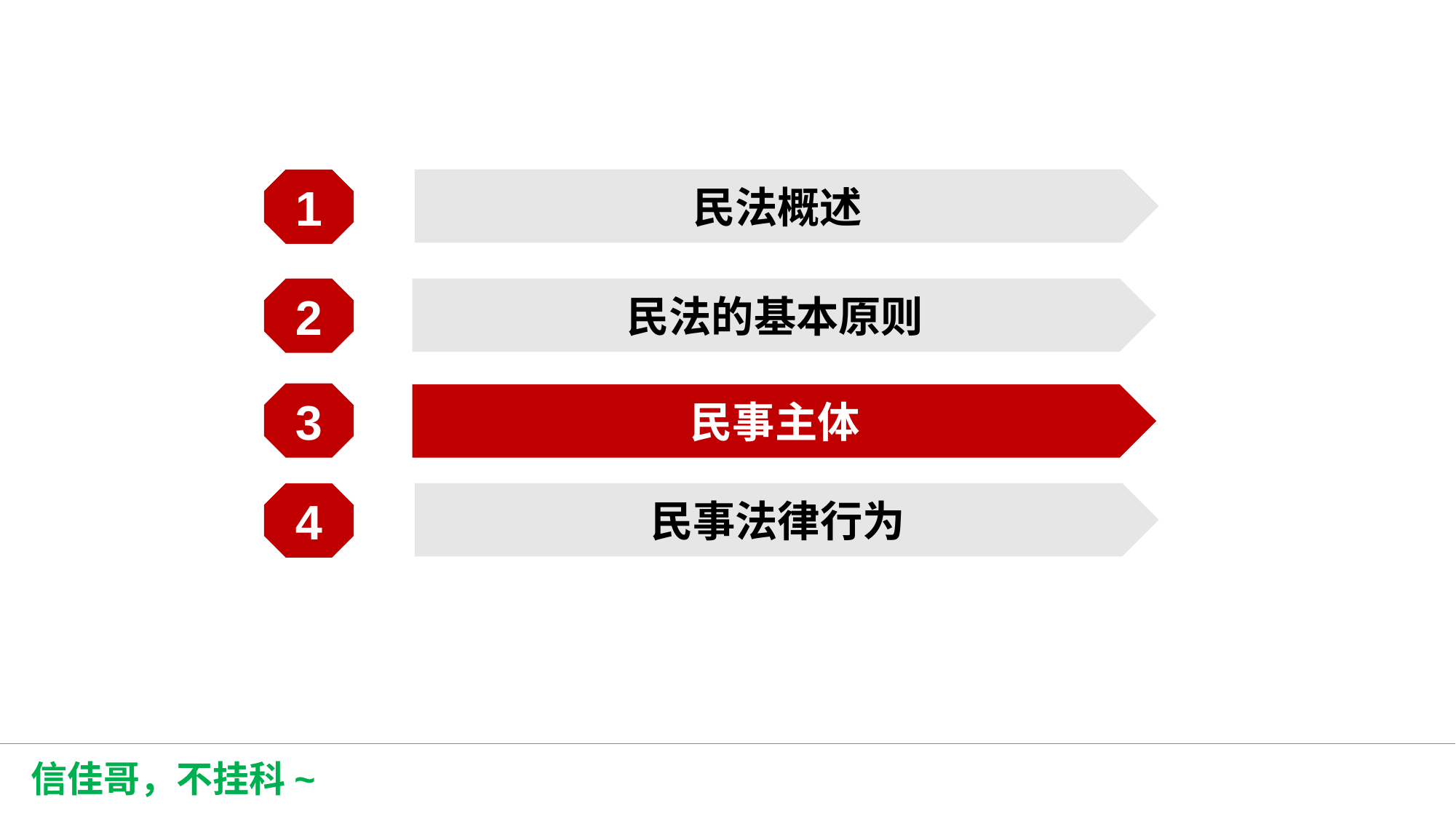

1
民法概述
2
民法的基本原则
3
民事主体
4
民事法律行为